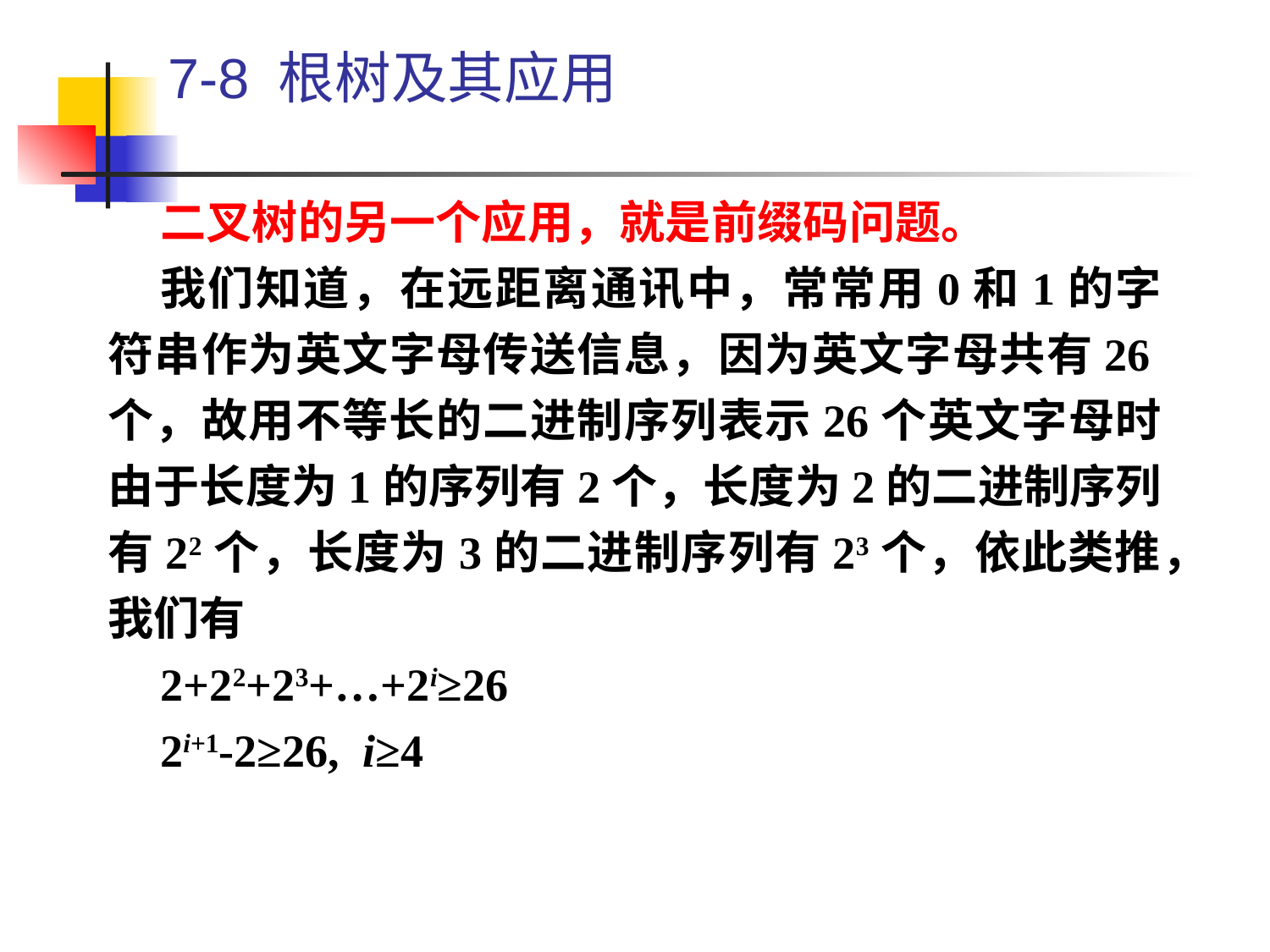

# 7-8 根树及其应用
二叉树的另一个应用，就是前缀码问题。
我们知道，在远距离通讯中，常常用0和1的字符串作为英文字母传送信息，因为英文字母共有26个，故用不等长的二进制序列表示26个英文字母时由于长度为1的序列有2个，长度为2的二进制序列有22个，长度为3的二进制序列有23个，依此类推，我们有
2+22+23+…+2i≥26
2i+1-2≥26,  i≥4